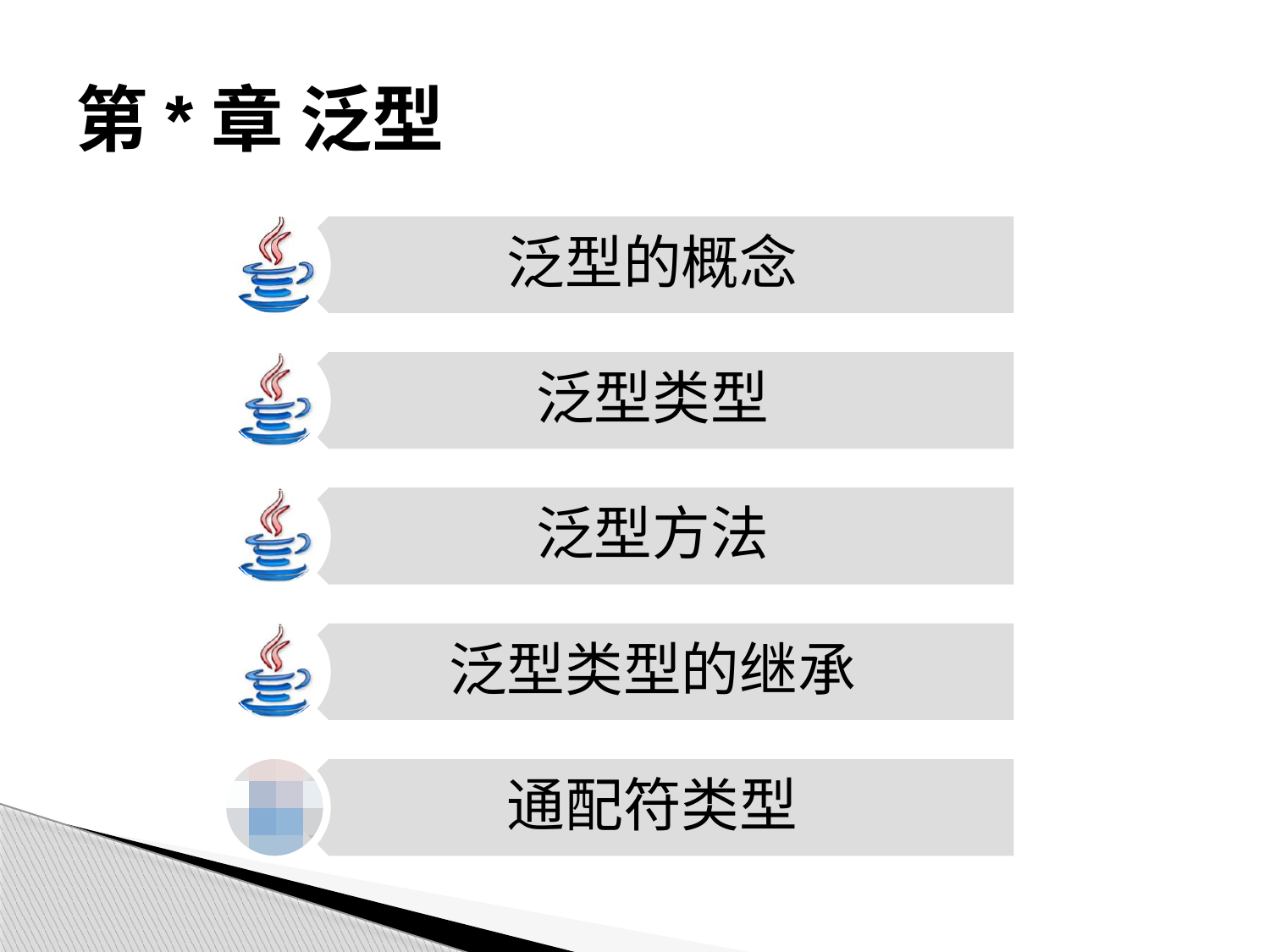

# 第*章 泛型
泛型的概念
泛型类型
泛型方法
泛型类型的继承
通配符类型